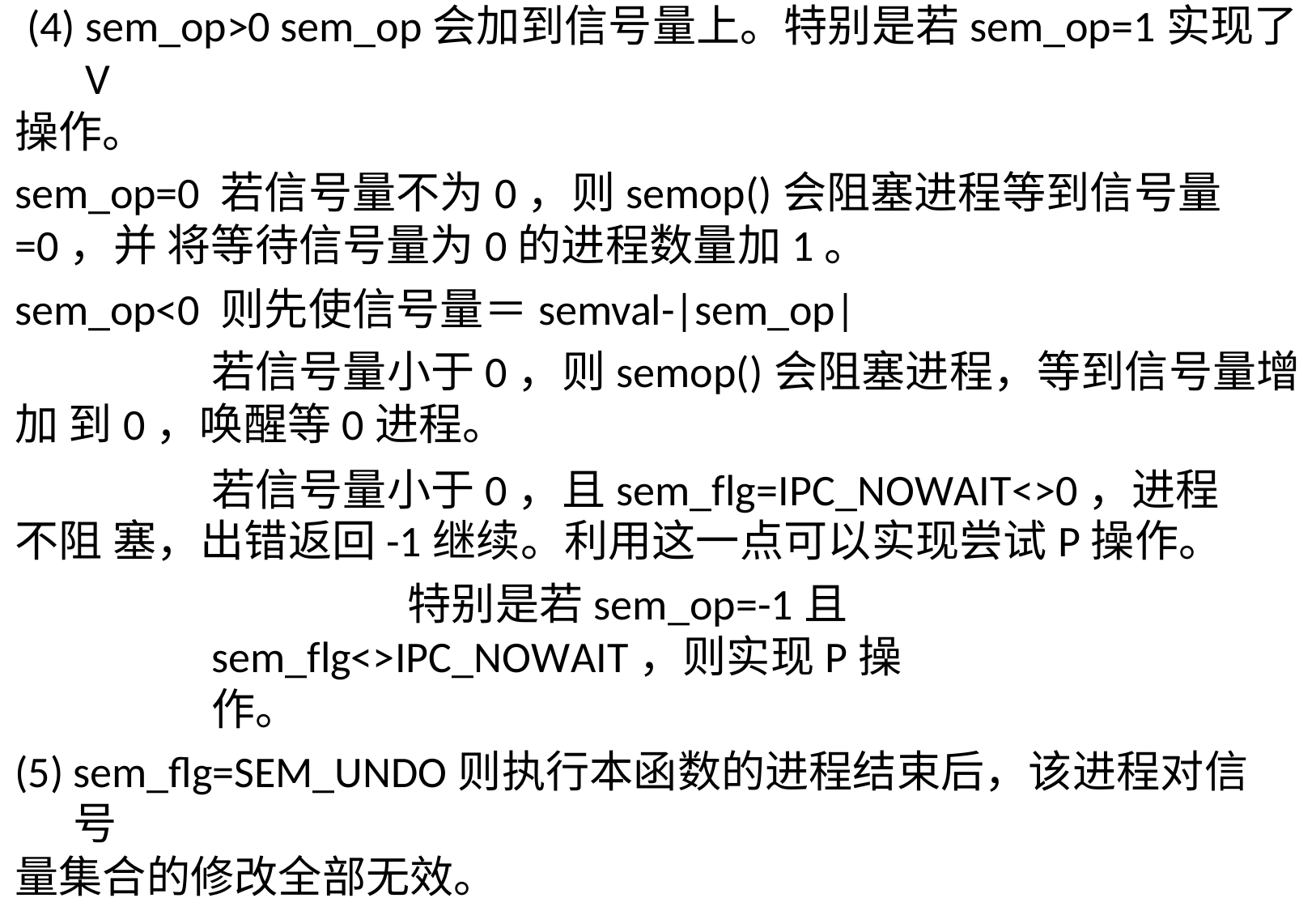

sem_op>0 sem_op会加到信号量上。特别是若sem_op=1实现了V
操作。
sem_op=0 若信号量不为0，则semop()会阻塞进程等到信号量=0，并 将等待信号量为0的进程数量加1。
sem_op<0 则先使信号量＝semval-|sem_op|
若信号量小于0，则semop()会阻塞进程，等到信号量增加 到0，唤醒等0进程。
若信号量小于0，且sem_flg=IPC_NOWAIT<>0，进程不阻 塞，出错返回-1继续。利用这一点可以实现尝试P操作。
特别是若sem_op=-1且sem_flg<>IPC_NOWAIT，则实现P操
作。
sem_flg=SEM_UNDO则执行本函数的进程结束后，该进程对信号
量集合的修改全部无效。
nsops访问表示sops的结构数目。
返回值：成功返回0，失败返回-1，错误原因在errno中。